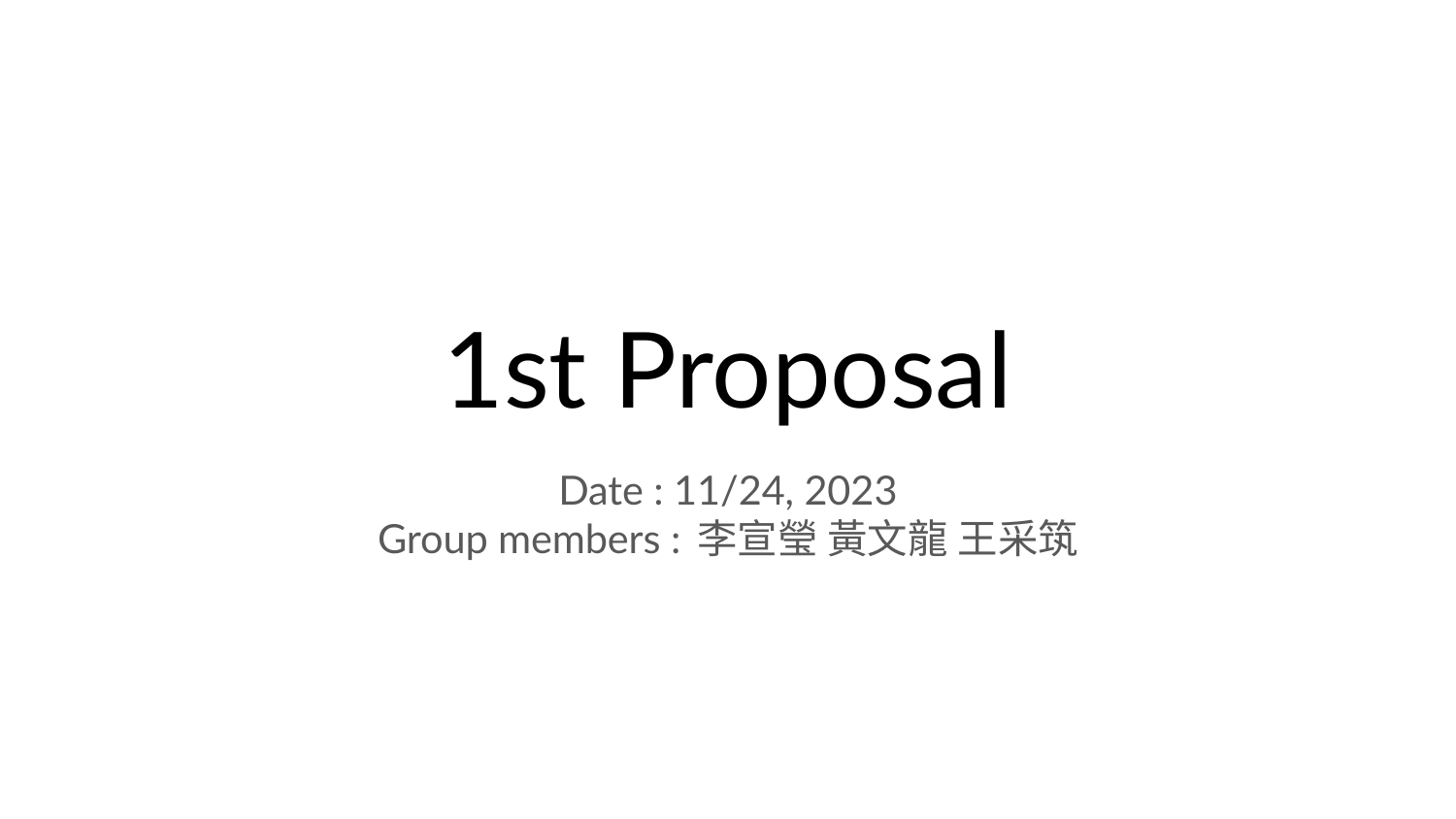

# 1st Proposal
Date : 11/24, 2023
Group members : 李宣瑩 黃文龍 王采筑